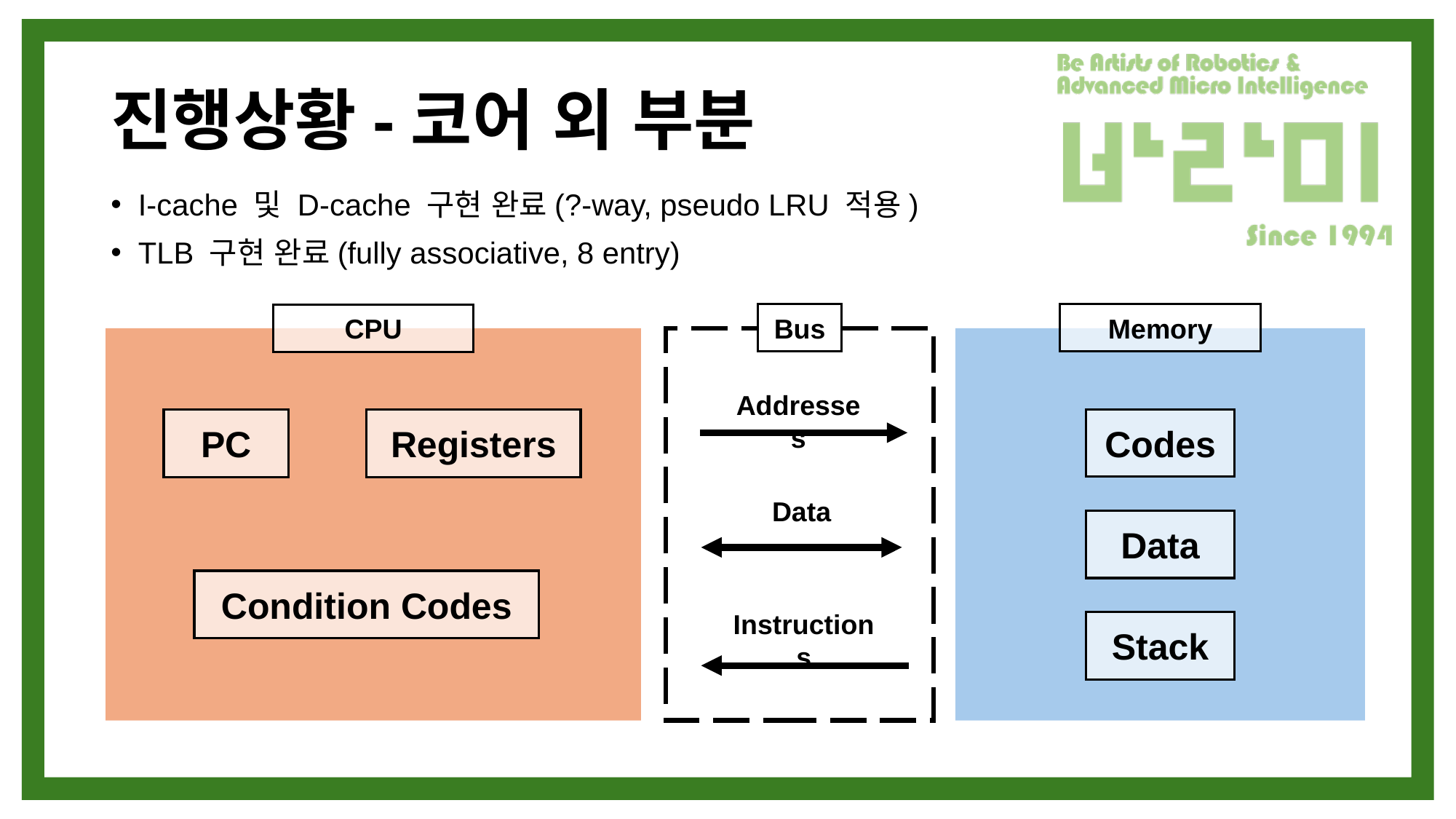

# 진행상황-코어 외 부분
I-cache 및 D-cache 구현 완료(?-way, pseudo LRU 적용)
TLB 구현 완료(fully associative, 8 entry)
Bus
Memory
CPU

Addresses
Codes
PC
Registers
Data
Data
Condition Codes
Instructions
Stack